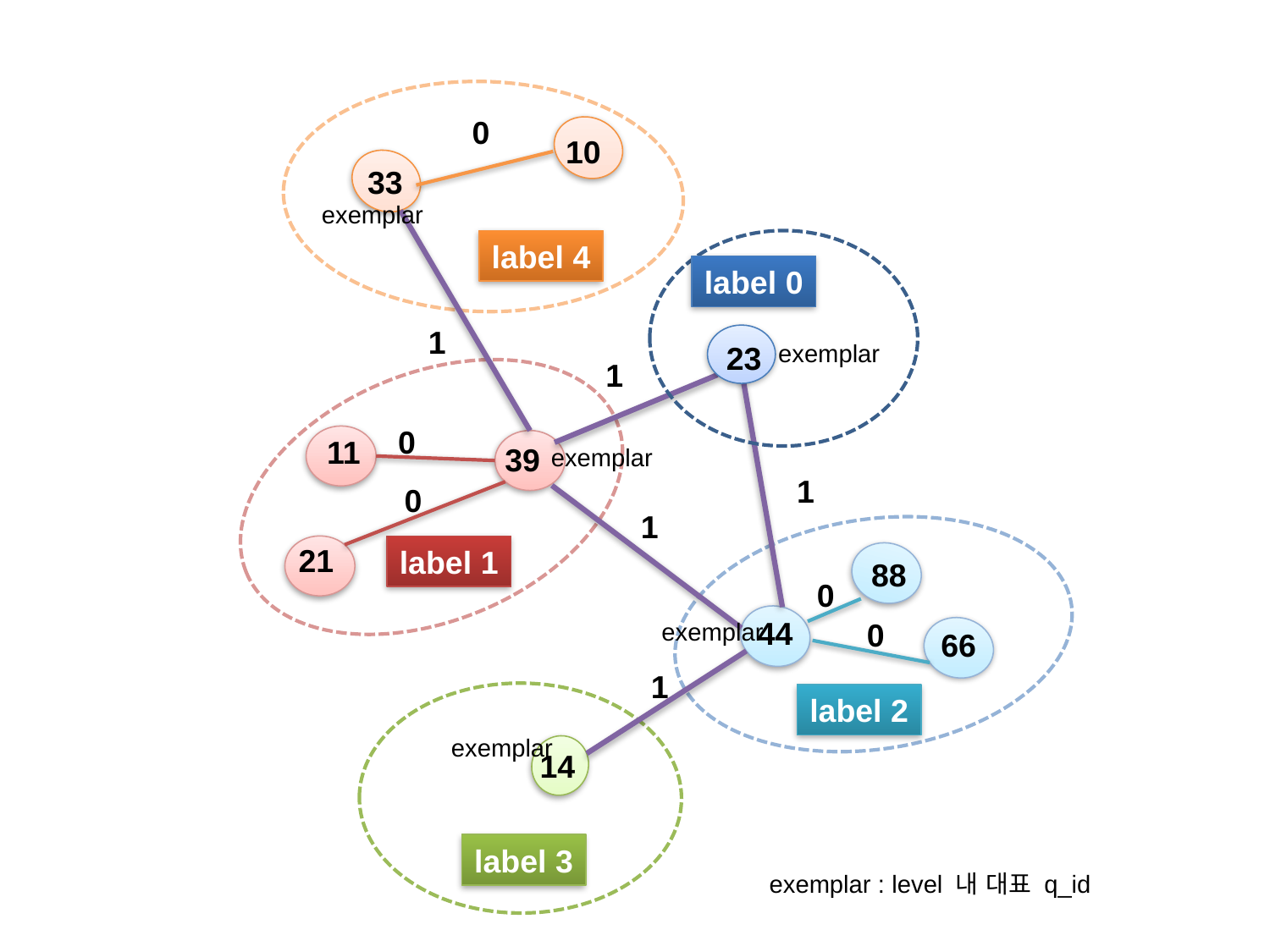

0
10
33
exemplar
label 4

label 0
1

23
exemplar
1

0

11
39
exemplar
1
0
1

21
label 1

88
0
44
0
exemplar
66
1

label 2
exemplar
14
label 3
exemplar : level 내 대표 q_id